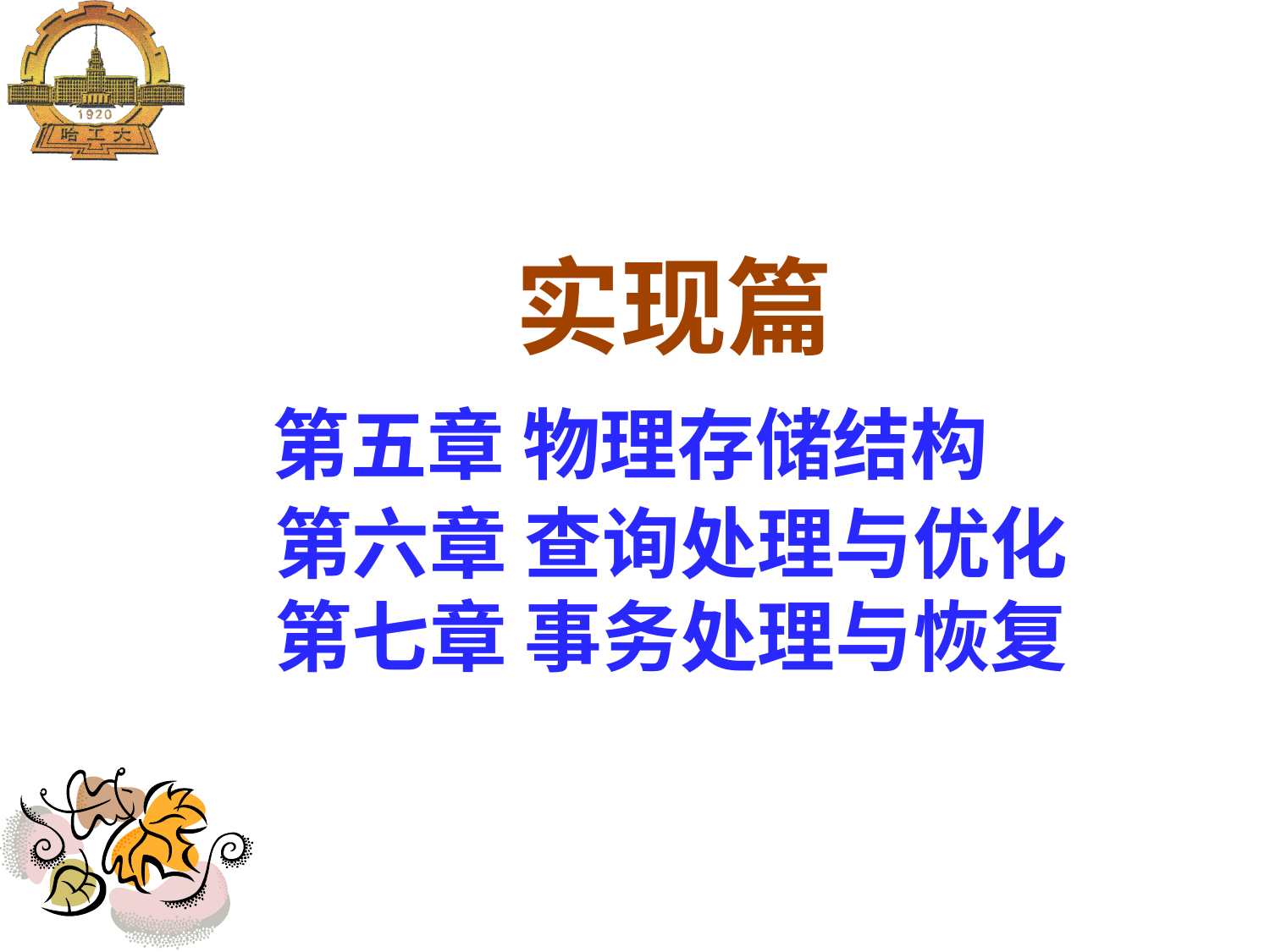

# 实现篇 第五章 物理存储结构 第六章 查询处理与优化 第七章 事务处理与恢复